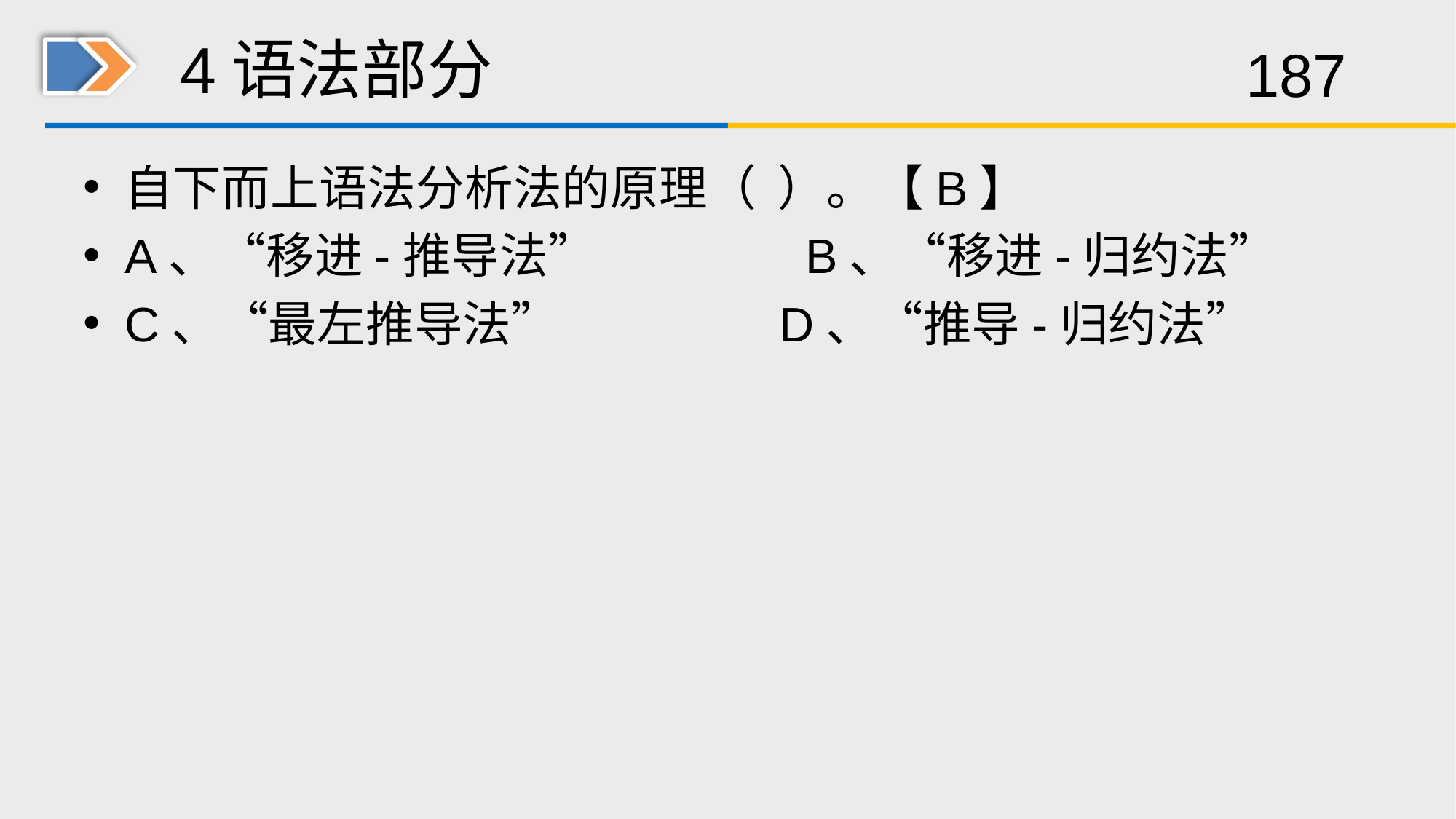

# 4语法部分
187
自下而上语法分析法的原理（  ）。【B】
A、“移进-推导法”                  B、“移进-归约法”
C、“最左推导法”                   D、“推导-归约法”